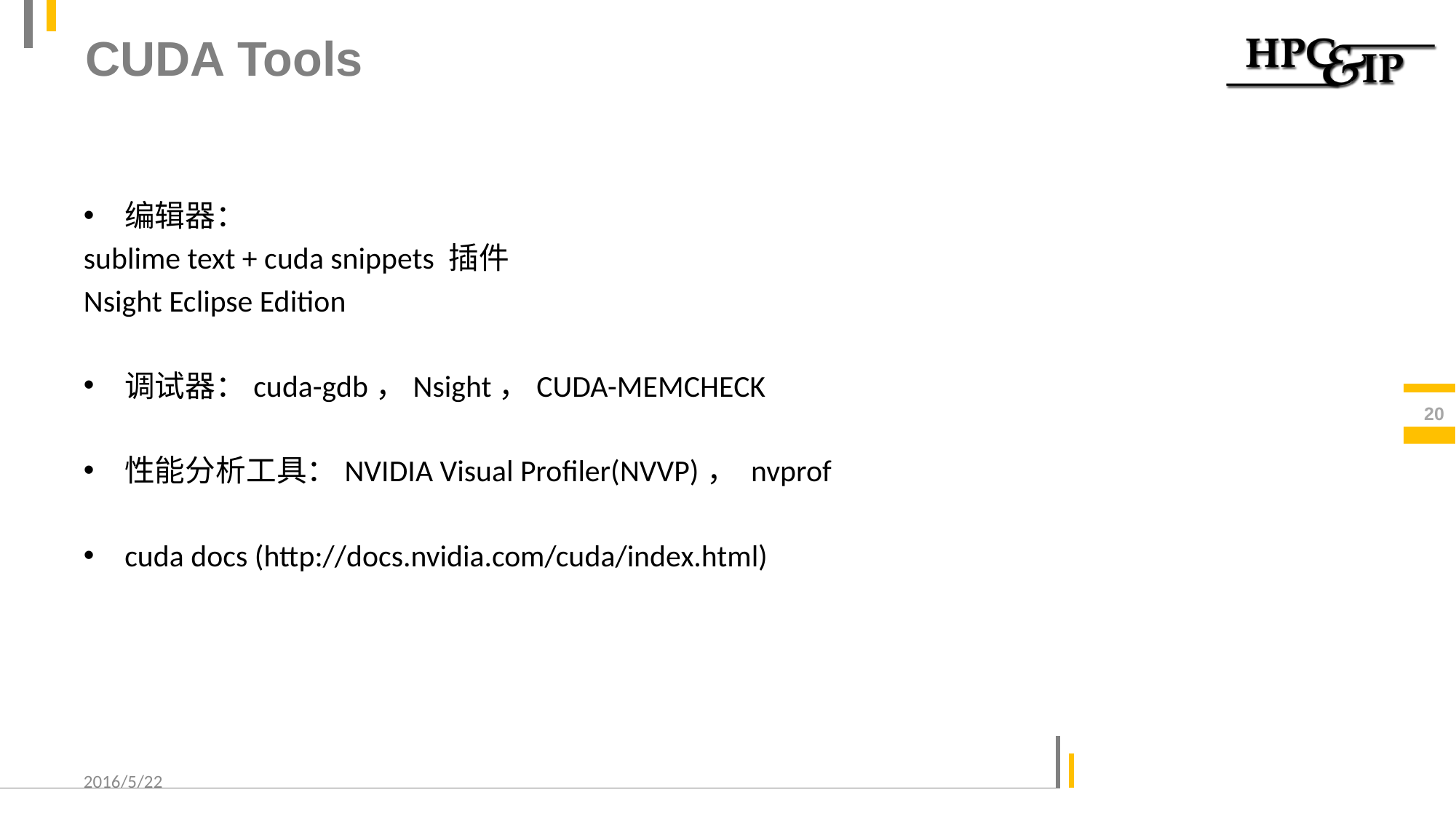

# CUDA Tools
编辑器：
sublime text + cuda snippets 插件
Nsight Eclipse Edition

调试器：cuda-gdb，Nsight，CUDA-MEMCHECK

性能分析工具：NVIDIA Visual Profiler(NVVP)， nvprof

cuda docs (http://docs.nvidia.com/cuda/index.html)

20
2016/5/22